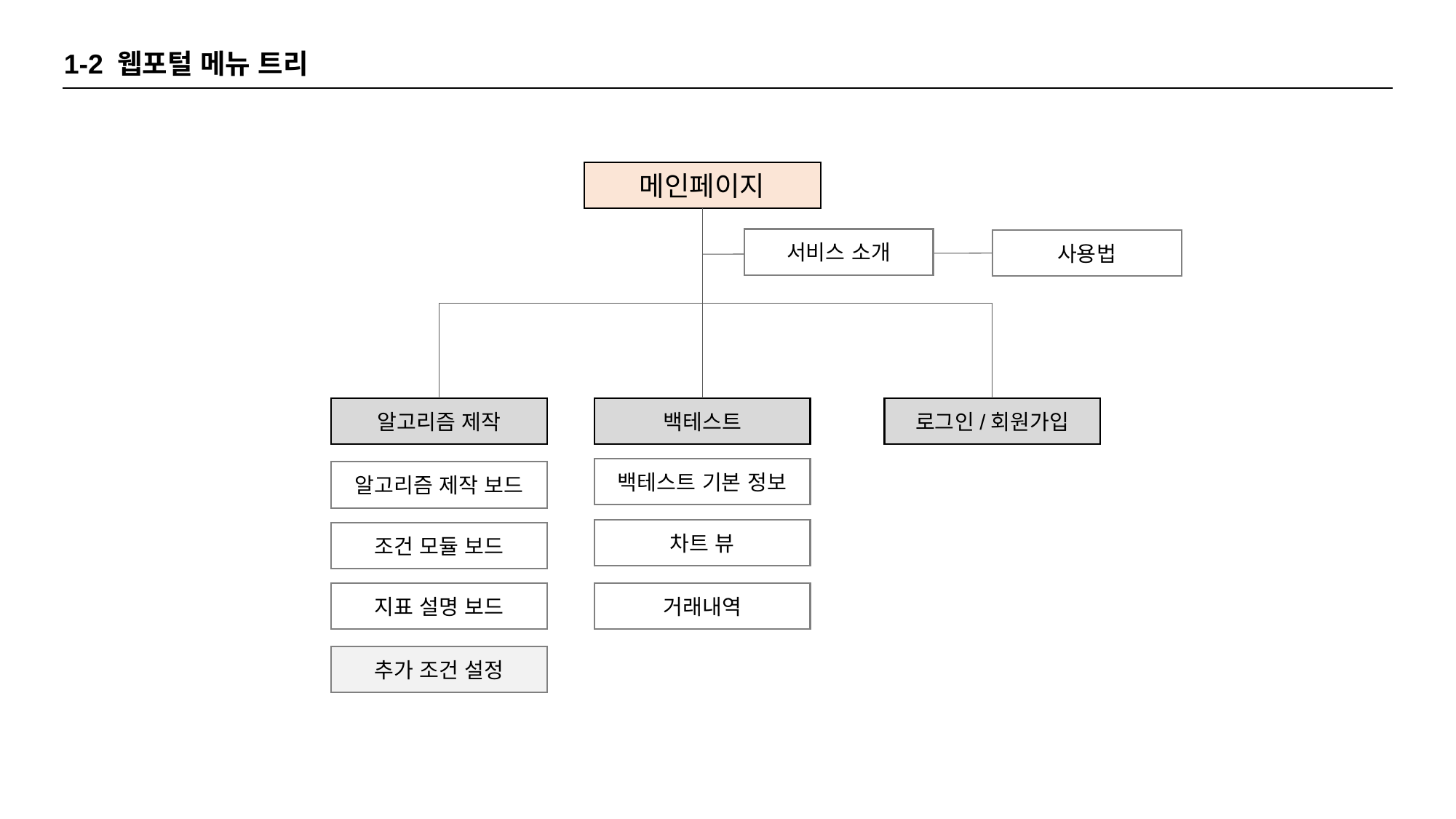

1-2 웹포털 메뉴 트리
메인페이지
서비스 소개
사용법
알고리즘 제작
백테스트
로그인/회원가입
백테스트 기본 정보
알고리즘 제작 보드
차트 뷰
조건 모듈 보드
지표 설명 보드
거래내역
추가 조건 설정